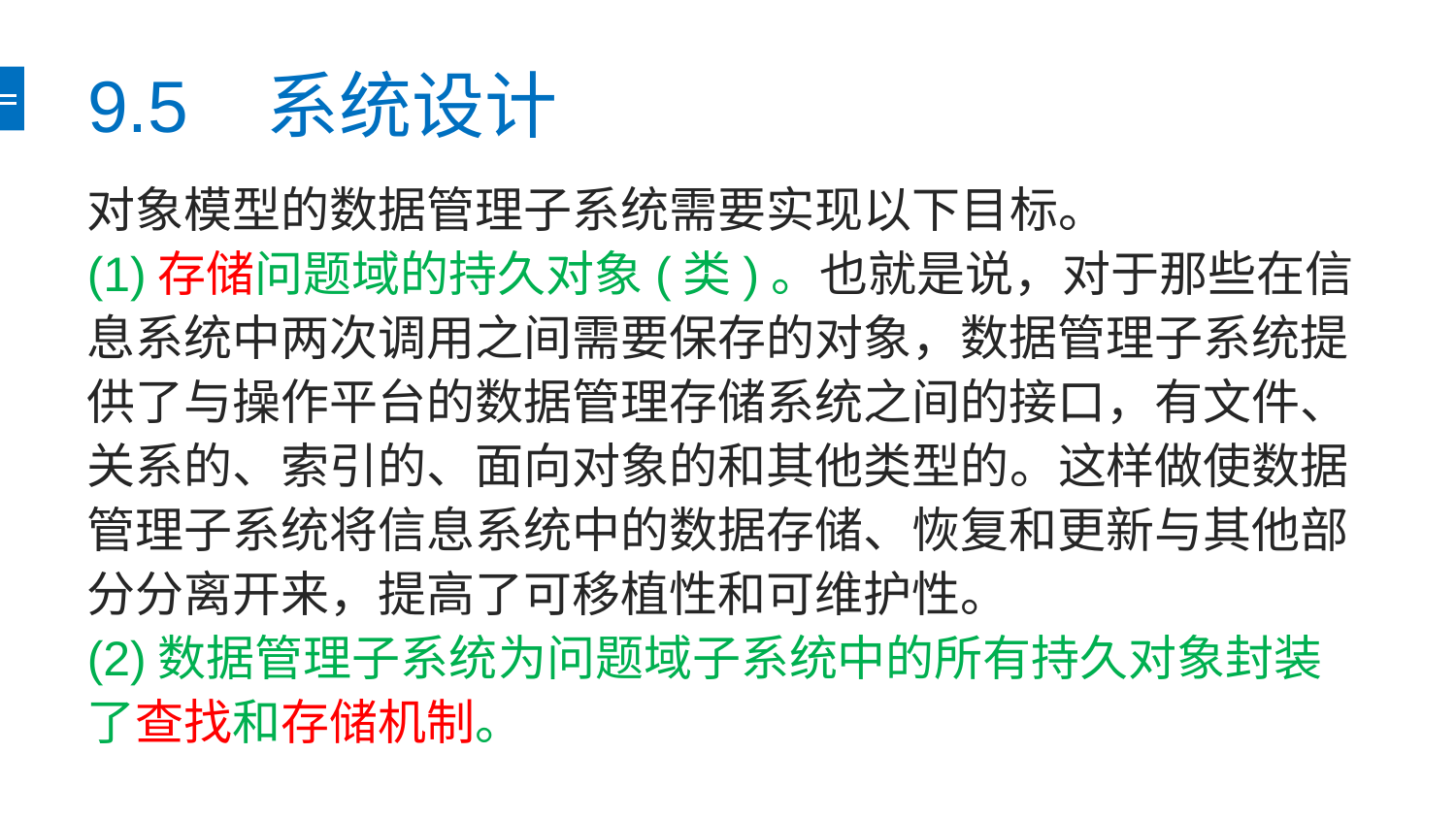

# 9.5   系统设计
对象模型的数据管理子系统需要实现以下目标。
(1)存储问题域的持久对象(类)。也就是说，对于那些在信息系统中两次调用之间需要保存的对象，数据管理子系统提供了与操作平台的数据管理存储系统之间的接口，有文件、关系的、索引的、面向对象的和其他类型的。这样做使数据管理子系统将信息系统中的数据存储、恢复和更新与其他部分分离开来，提高了可移植性和可维护性。
(2)数据管理子系统为问题域子系统中的所有持久对象封装了查找和存储机制。